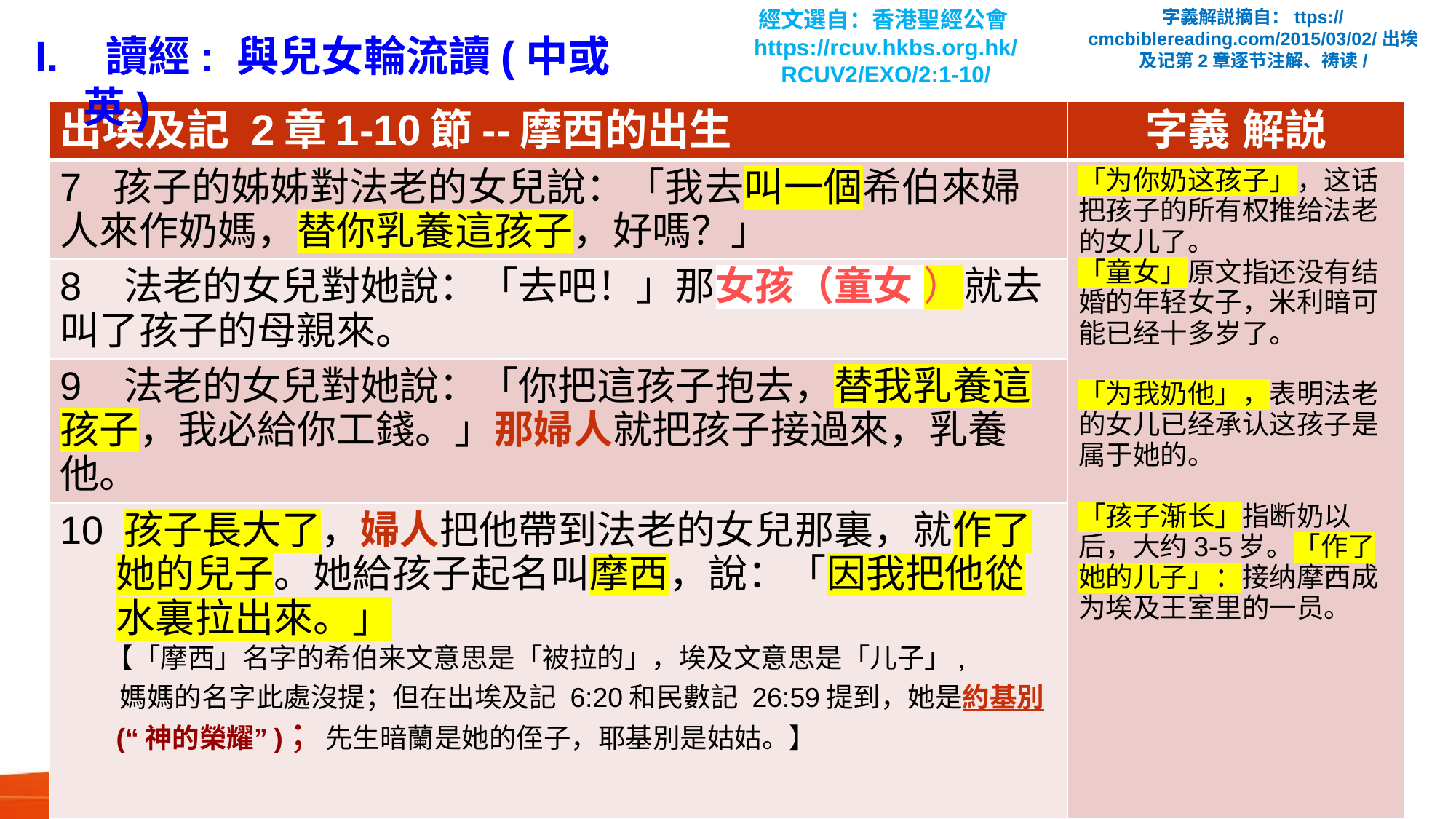

經文選自：香港聖經公會https://rcuv.hkbs.org.hk/RCUV2/EXO/2:1-10/
字義解説摘自：ttps://cmcbiblereading.com/2015/03/02/出埃及记第2章逐节注解、祷读/
 讀經: 與兒女輪流讀(中或英)
| 出埃及記 2章1-10節--摩西的出生 | 字義 解説 |
| --- | --- |
| 7 孩子的姊姊對法老的女兒說：「我去叫一個希伯來婦人來作奶媽，替你乳養這孩子，好嗎？」 | 「为你奶这孩子」，这话把孩子的所有权推给法老的女儿了。 「童女」原文指还没有结婚的年轻女子，米利暗可能已经十多岁了。 「为我奶他」，表明法老的女儿已经承认这孩子是属于她的。 「孩子渐长」指断奶以后，大约3-5岁。「作了她的儿子」：接纳摩西成为埃及王室里的一员。 |
| 8 法老的女兒對她說：「去吧！」那女孩（童女 ）就去叫了孩子的母親來。 |  |
| 9 法老的女兒對她說：「你把這孩子抱去，替我乳養這孩子，我必給你工錢。」那婦人就把孩子接過來，乳養他。 |  |
| 10 孩子長大了，婦人把他帶到法老的女兒那裏，就作了她的兒子。她給孩子起名叫摩西，說：「因我把他從水裏拉出來。」 【「摩西」名字的希伯来文意思是「被拉的」，埃及文意思是「儿子」, 媽媽的名字此處沒提；但在出埃及記 6:20和民數記 26:59提到，她是約基別 (“神的榮耀”)；先生暗蘭是她的侄子，耶基別是姑姑。】 |  |